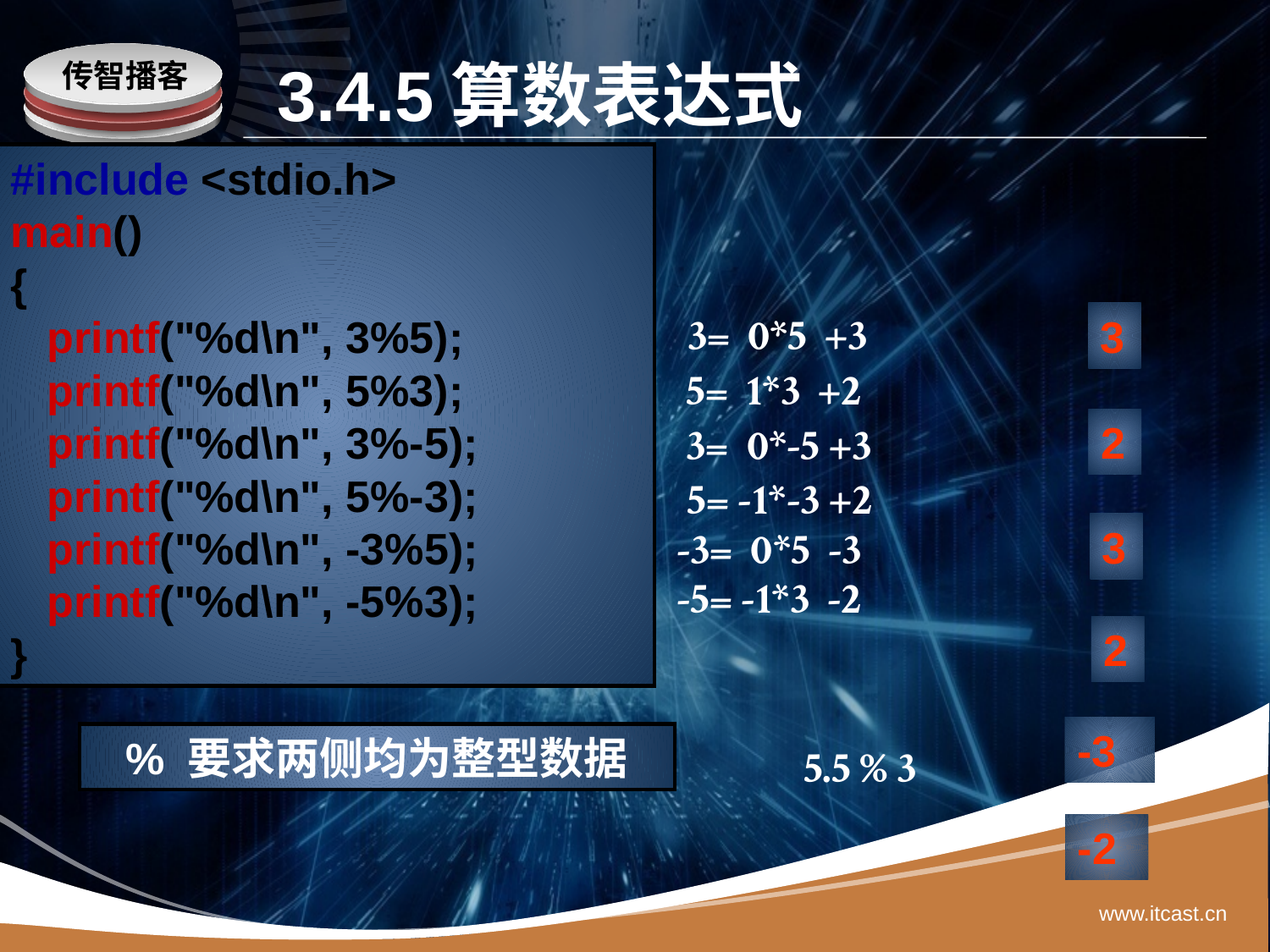

# 3.4.5算数表达式
#include <stdio.h>
main()
{
   printf("%d\n", 3%5);
   printf("%d\n", 5%3);
   printf("%d\n", 3%-5);
   printf("%d\n", 5%-3);
   printf("%d\n", -3%5);
   printf("%d\n", -5%3);
}
 3=  0*5  +3
3
2
3
2
-3
-2
 5=  1*3  +2
 3=  0*-5 +3
 5= -1*-3 +2
-3=  0*5  -3
-5= -1*3  -2
% 要求两侧均为整型数据
5.5 % 3
www.itcast.cn